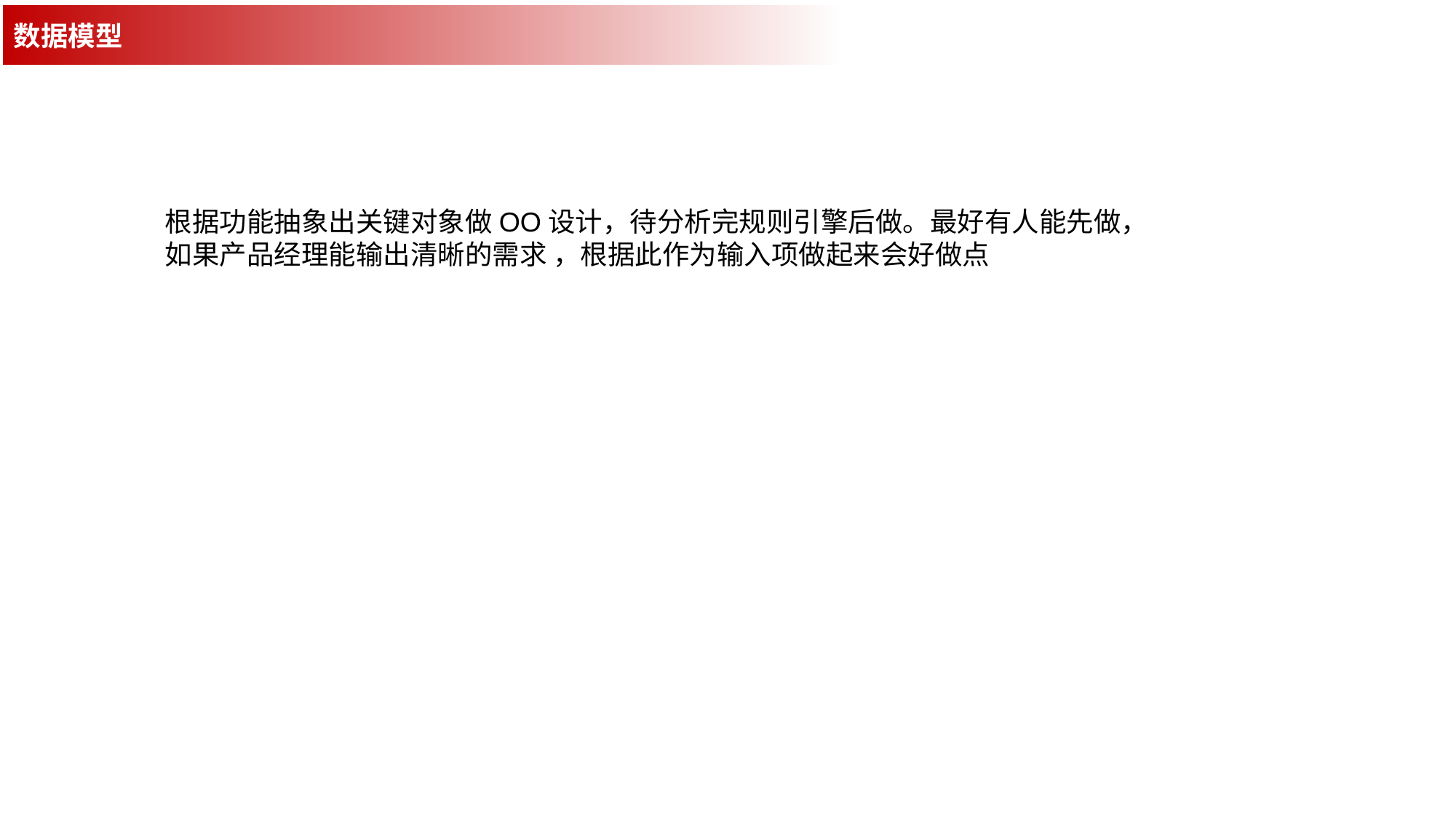

数据模型
业务架构
根据功能抽象出关键对象做OO设计，待分析完规则引擎后做。最好有人能先做，
如果产品经理能输出清晰的需求 ，根据此作为输入项做起来会好做点